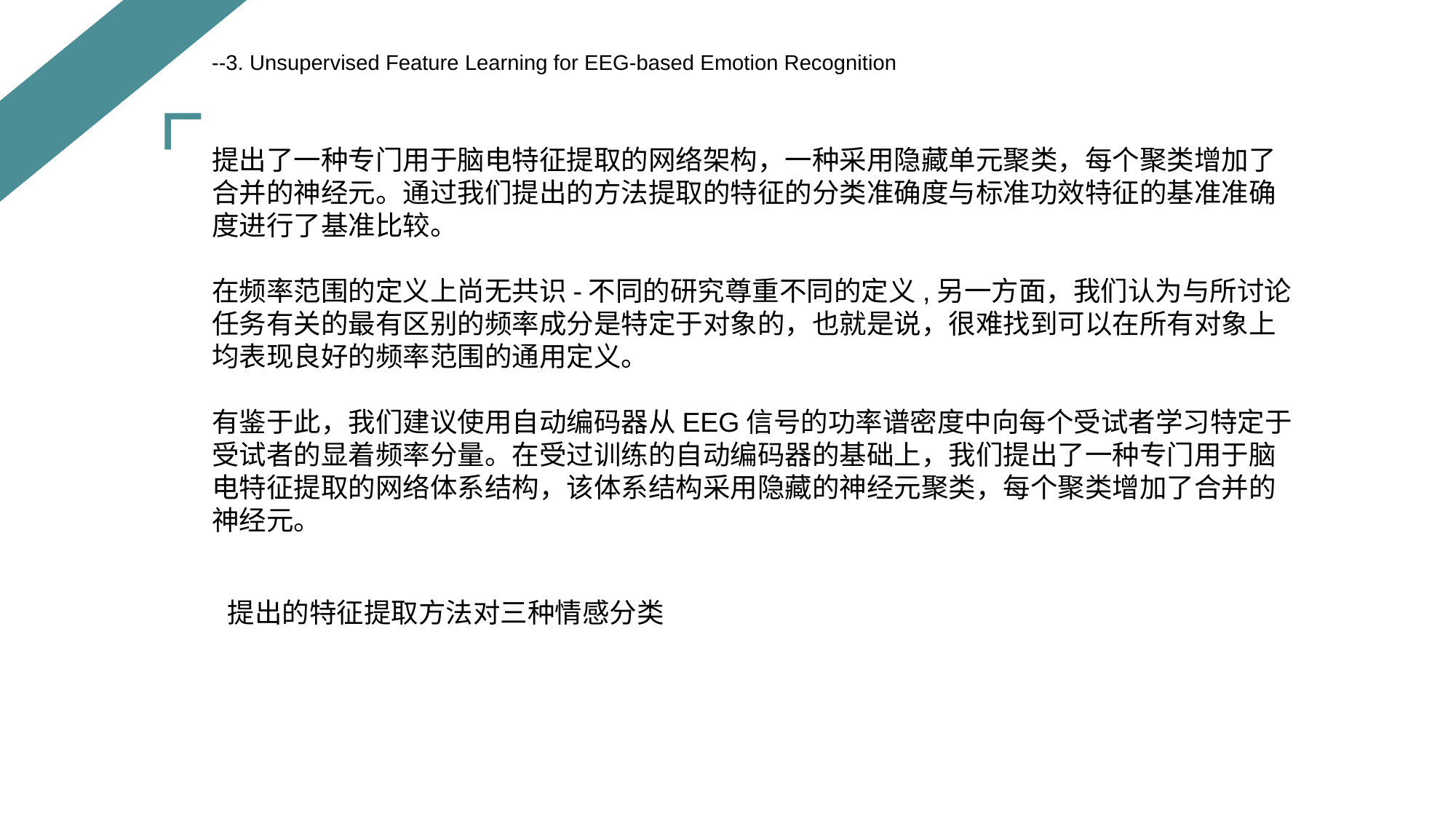

--3. Unsupervised Feature Learning for EEG-based Emotion Recognition

提出了一种专门用于脑电特征提取的网络架构，一种采用隐藏单元聚类，每个聚类增加了合并的神经元。通过我们提出的方法提取的特征的分类准确度与标准功效特征的基准准确度进行了基准比较。

在频率范围的定义上尚无共识-不同的研究尊重不同的定义,另一方面，我们认为与所讨论任务有关的最有区别的频率成分是特定于对象的，也就是说，很难找到可以在所有对象上均表现良好的频率范围的通用定义。

有鉴于此，我们建议使用自动编码器从EEG信号的功率谱密度中向每个受试者学习特定于受试者的显着频率分量。在受过训练的自动编码器的基础上，我们提出了一种专门用于脑电特征提取的网络体系结构，该体系结构采用隐藏的神经元聚类，每个聚类增加了合并的神经元。

提出的特征提取方法对三种情感分类